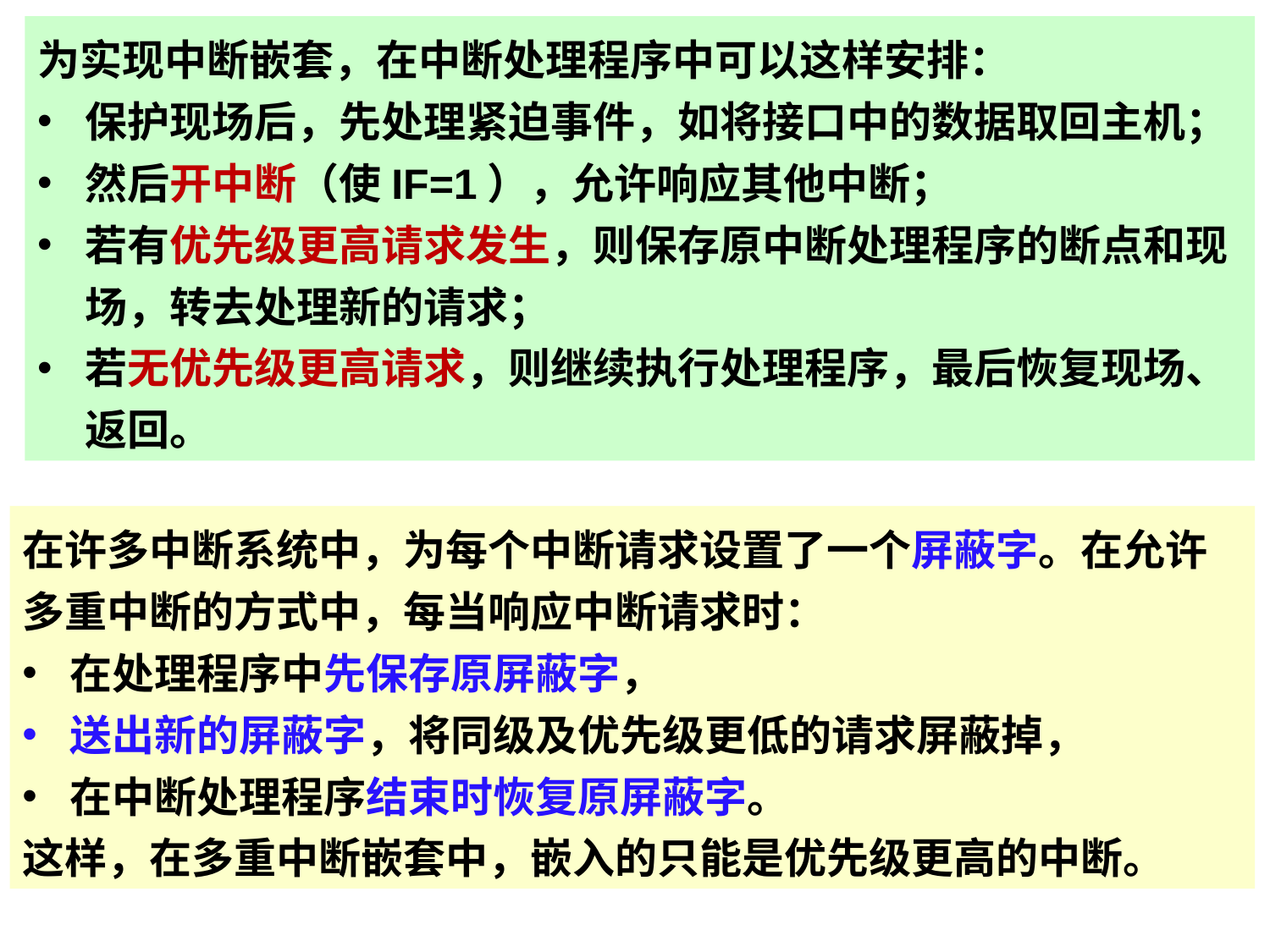

为实现中断嵌套，在中断处理程序中可以这样安排：
保护现场后，先处理紧迫事件，如将接口中的数据取回主机；
然后开中断（使IF=1），允许响应其他中断；
若有优先级更高请求发生，则保存原中断处理程序的断点和现场，转去处理新的请求；
若无优先级更高请求，则继续执行处理程序，最后恢复现场、返回。
在许多中断系统中，为每个中断请求设置了一个屏蔽字。在允许多重中断的方式中，每当响应中断请求时：
在处理程序中先保存原屏蔽字，
送出新的屏蔽字，将同级及优先级更低的请求屏蔽掉，
在中断处理程序结束时恢复原屏蔽字。
这样，在多重中断嵌套中，嵌入的只能是优先级更高的中断。
65